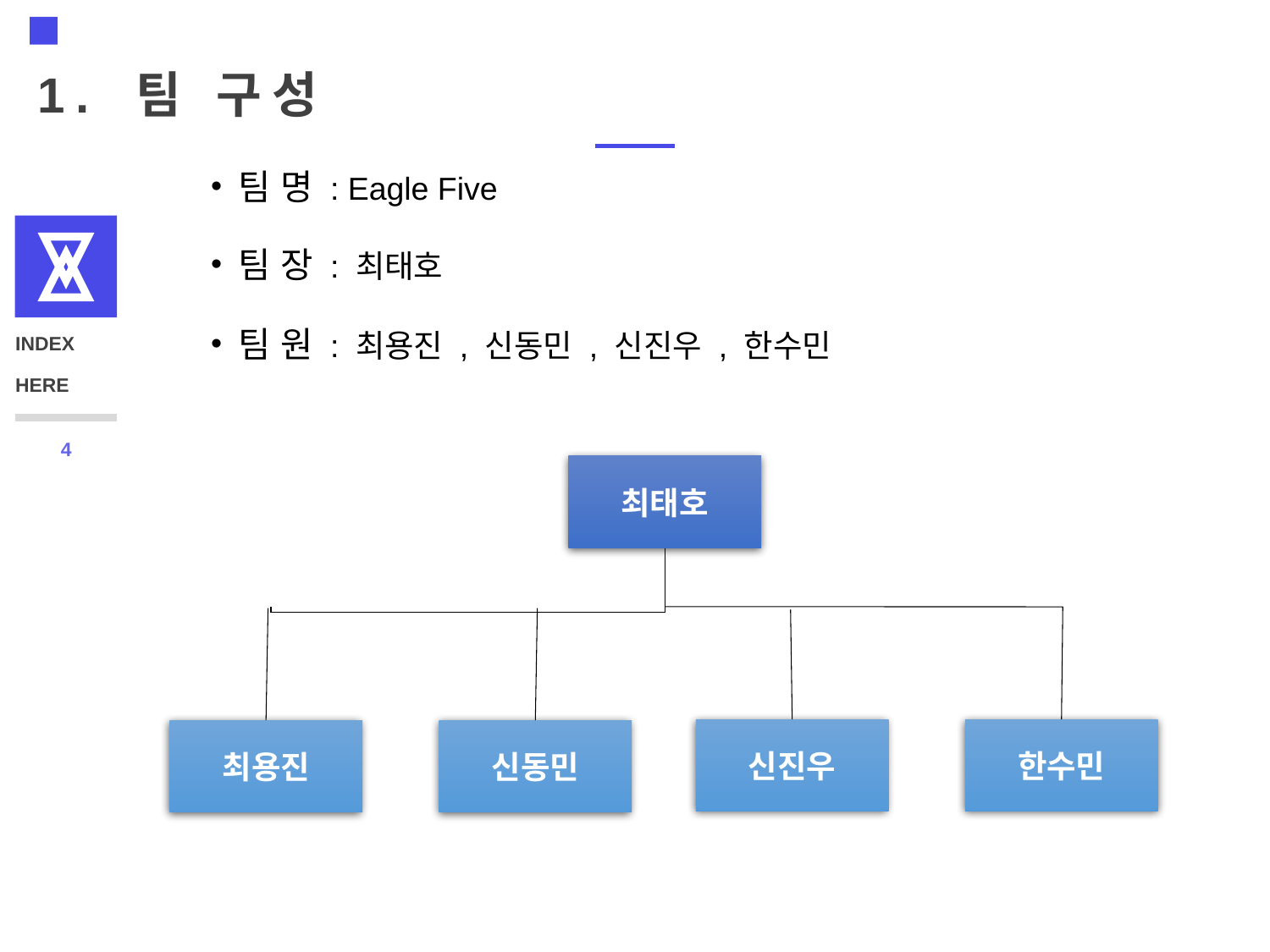

1
# 1. 팀 구성
 팀 명 : Eagle Five
 팀 장 : 최태호

 팀 원 : 최용진 , 신동민 , 신진우 , 한수민
INDEX
HERE
4
최태호
신진우
한수민
최용진
신동민